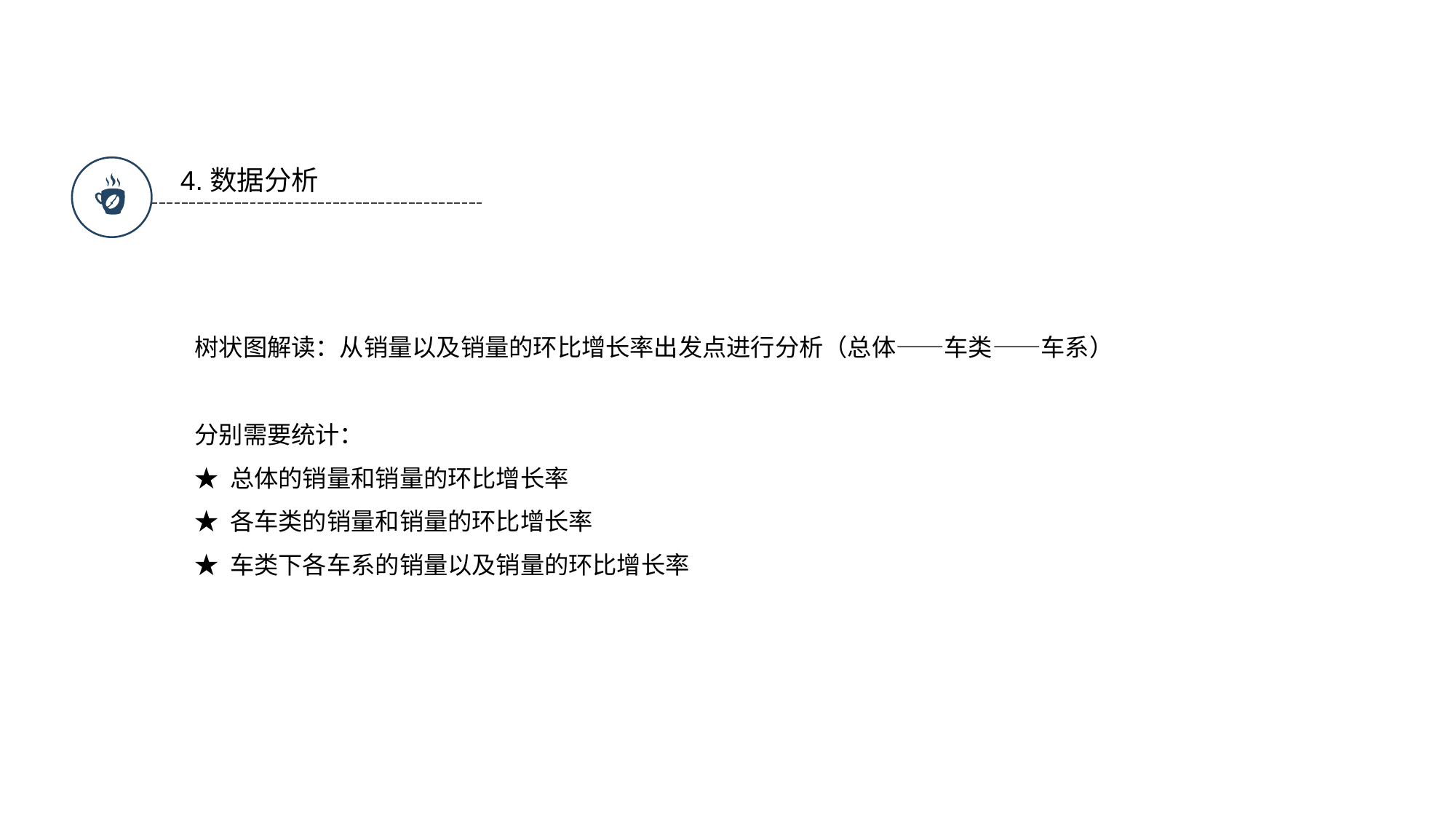

4.数据分析
树状图解读：从销量以及销量的环比增长率出发点进行分析（总体——车类——车系）

分别需要统计：
★ 总体的销量和销量的环比增长率
★ 各车类的销量和销量的环比增长率
★ 车类下各车系的销量以及销量的环比增长率